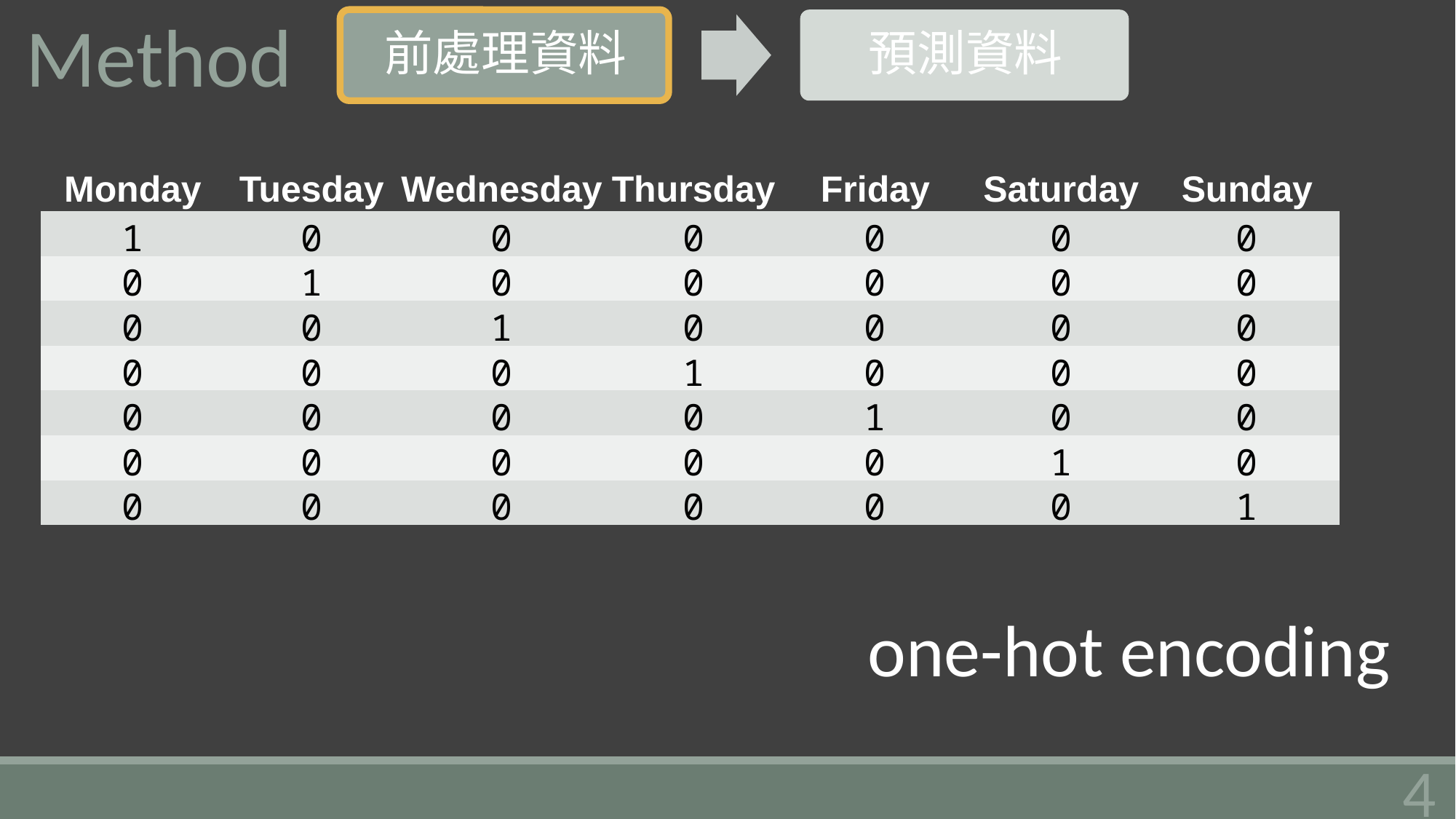

Method
前處理資料

預測資料
| Monday | Tuesday | Wednesday | Thursday | Friday | Saturday | Sunday |
| --- | --- | --- | --- | --- | --- | --- |
| 1 | 0 | 0 | 0 | 0 | 0 | 0 |
| 0 | 1 | 0 | 0 | 0 | 0 | 0 |
| 0 | 0 | 1 | 0 | 0 | 0 | 0 |
| 0 | 0 | 0 | 1 | 0 | 0 | 0 |
| 0 | 0 | 0 | 0 | 1 | 0 | 0 |
| 0 | 0 | 0 | 0 | 0 | 1 | 0 |
| 0 | 0 | 0 | 0 | 0 | 0 | 1 |
one-hot encoding
4